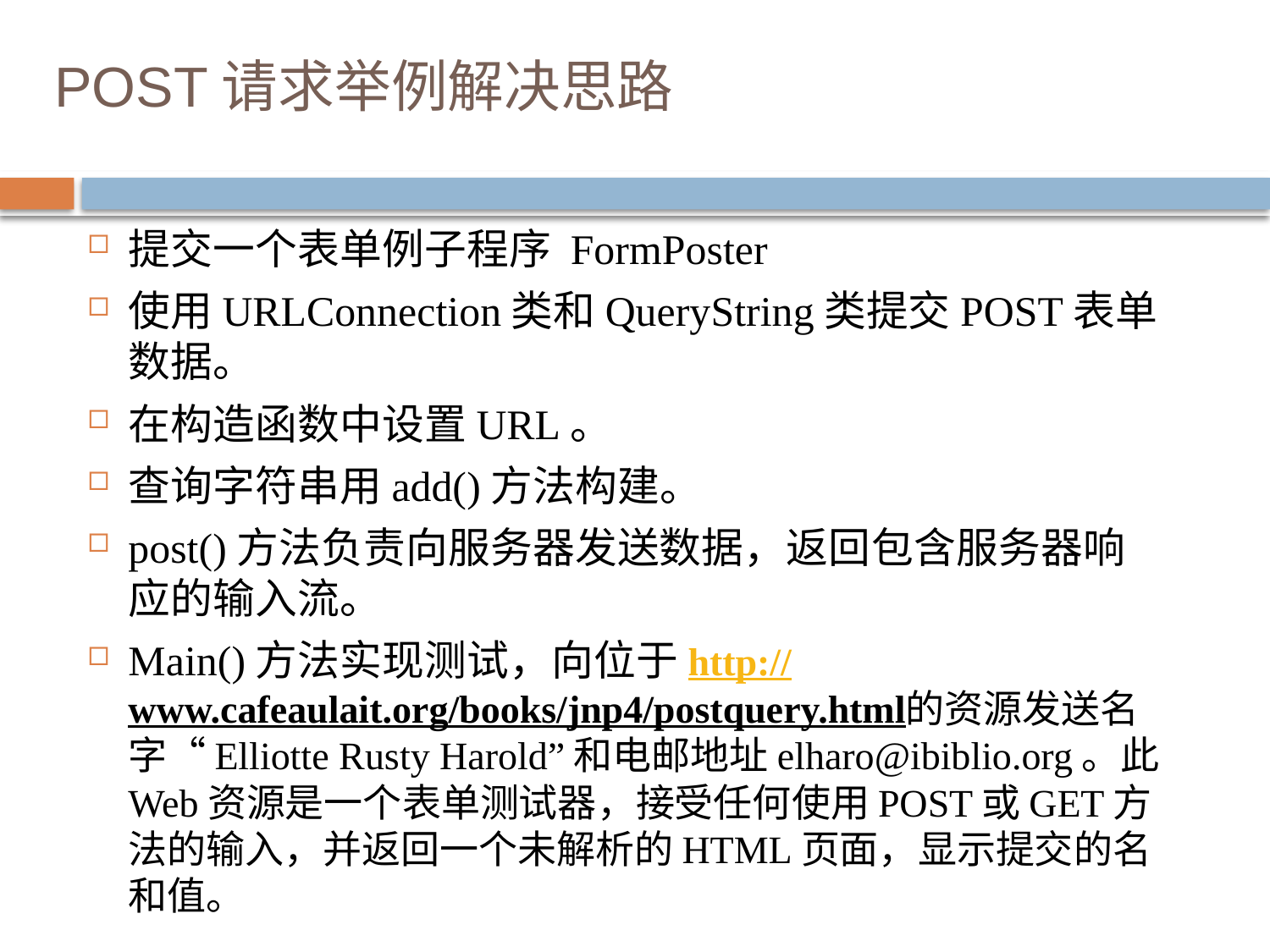

# POST请求举例解决思路
提交一个表单例子程序 FormPoster
使用URLConnection类和QueryString类提交POST表单数据。
在构造函数中设置URL。
查询字符串用add()方法构建。
post()方法负责向服务器发送数据，返回包含服务器响应的输入流。
Main()方法实现测试，向位于http://www.cafeaulait.org/books/jnp4/postquery.html的资源发送名字“Elliotte Rusty Harold”和电邮地址elharo@ibiblio.org。此Web资源是一个表单测试器，接受任何使用POST或GET方法的输入，并返回一个未解析的HTML页面，显示提交的名和值。